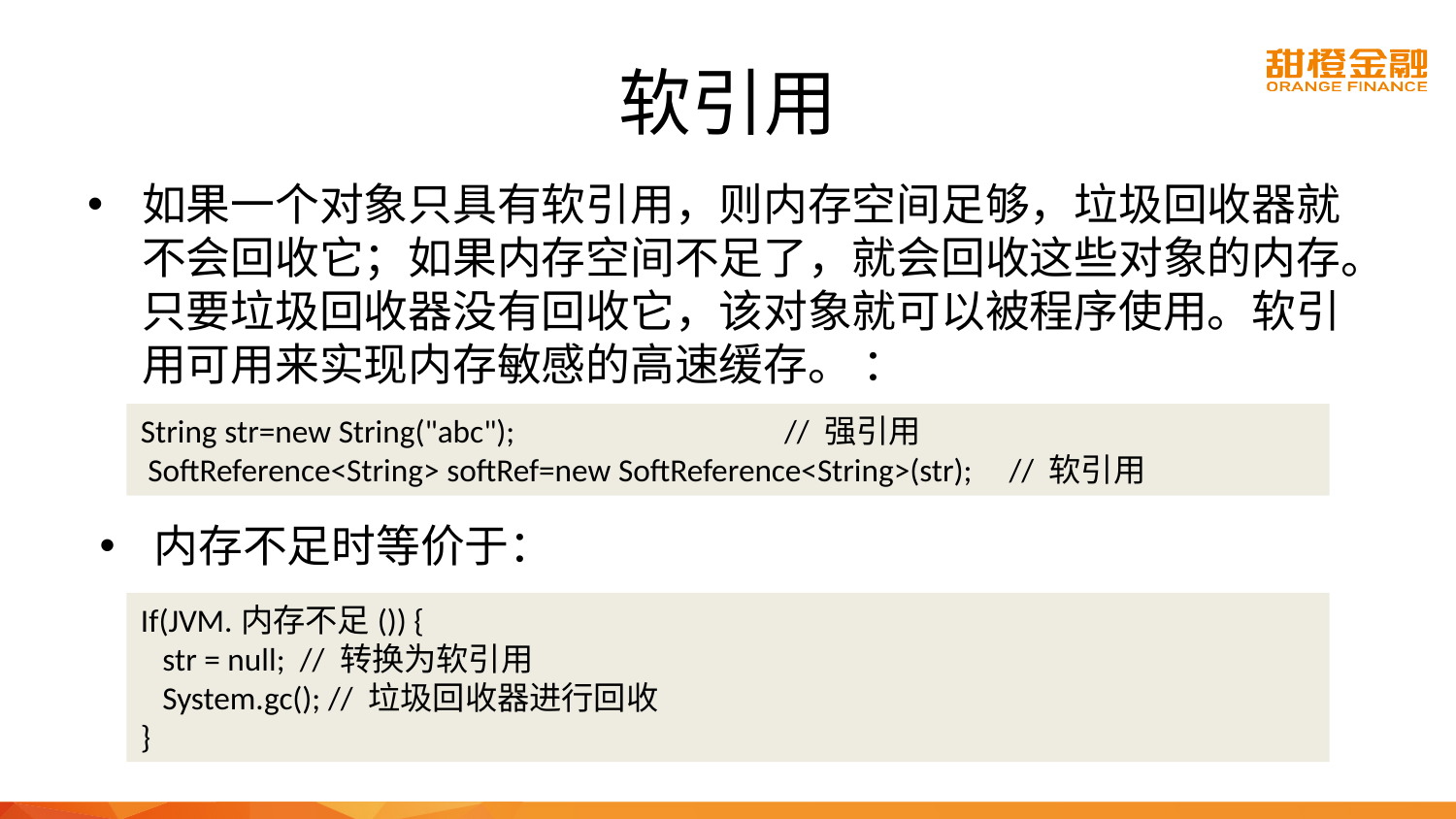

# 软引用
如果一个对象只具有软引用，则内存空间足够，垃圾回收器就不会回收它；如果内存空间不足了，就会回收这些对象的内存。只要垃圾回收器没有回收它，该对象就可以被程序使用。软引用可用来实现内存敏感的高速缓存。 ：
String str=new String("abc");                                     // 强引用
 SoftReference<String> softRef=new SoftReference<String>(str);     // 软引用
内存不足时等价于：
If(JVM.内存不足()) {
   str = null;  // 转换为软引用
   System.gc(); // 垃圾回收器进行回收
}